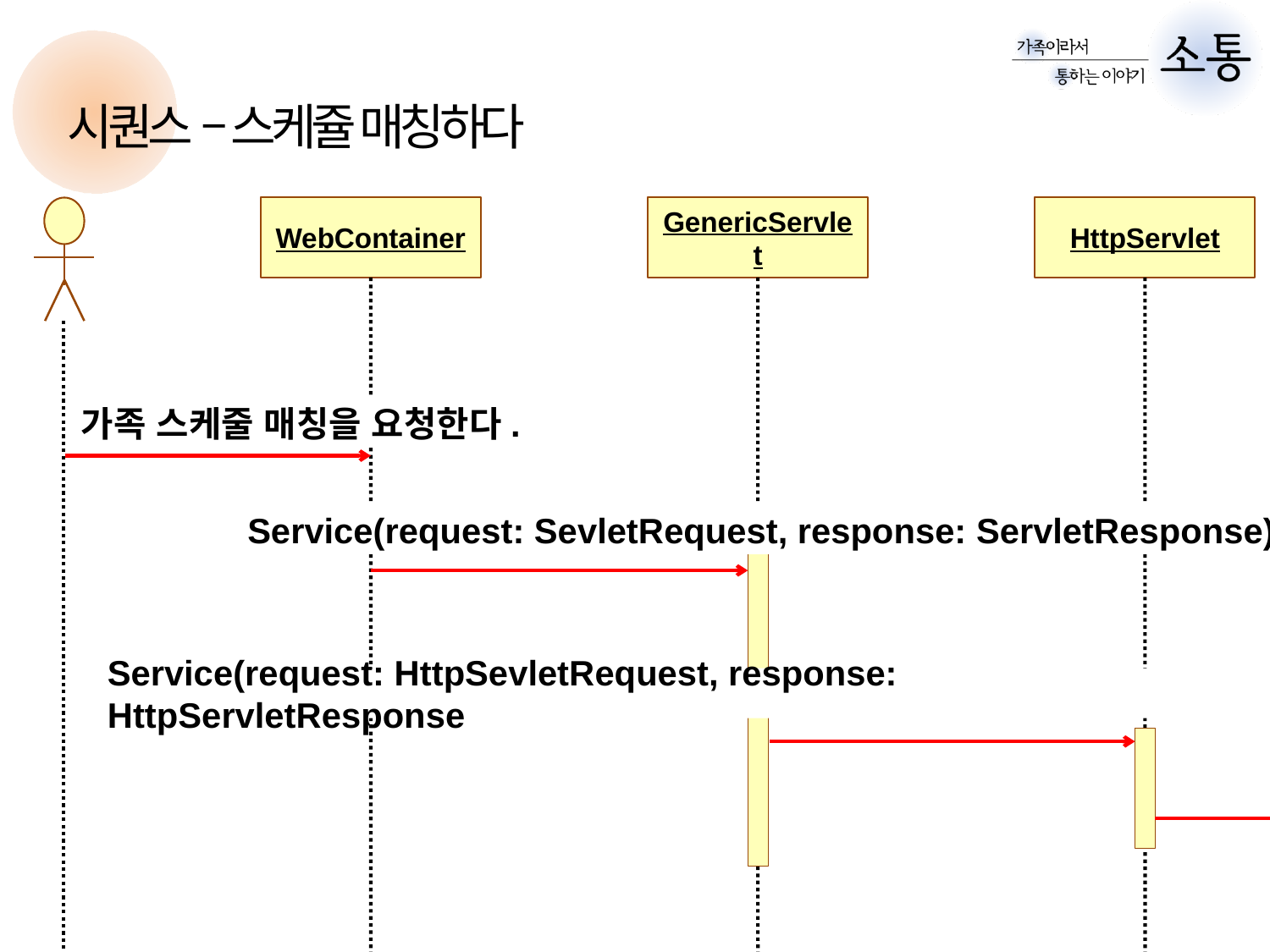

시퀀스 – 스케쥴 매칭하다

WebContainer
GenericServlet
HttpServlet
가족 스케줄 매칭을 요청한다.
Service(request: SevletRequest, response: ServletResponse)

Service(request: HttpSevletRequest, response: HttpServletResponse